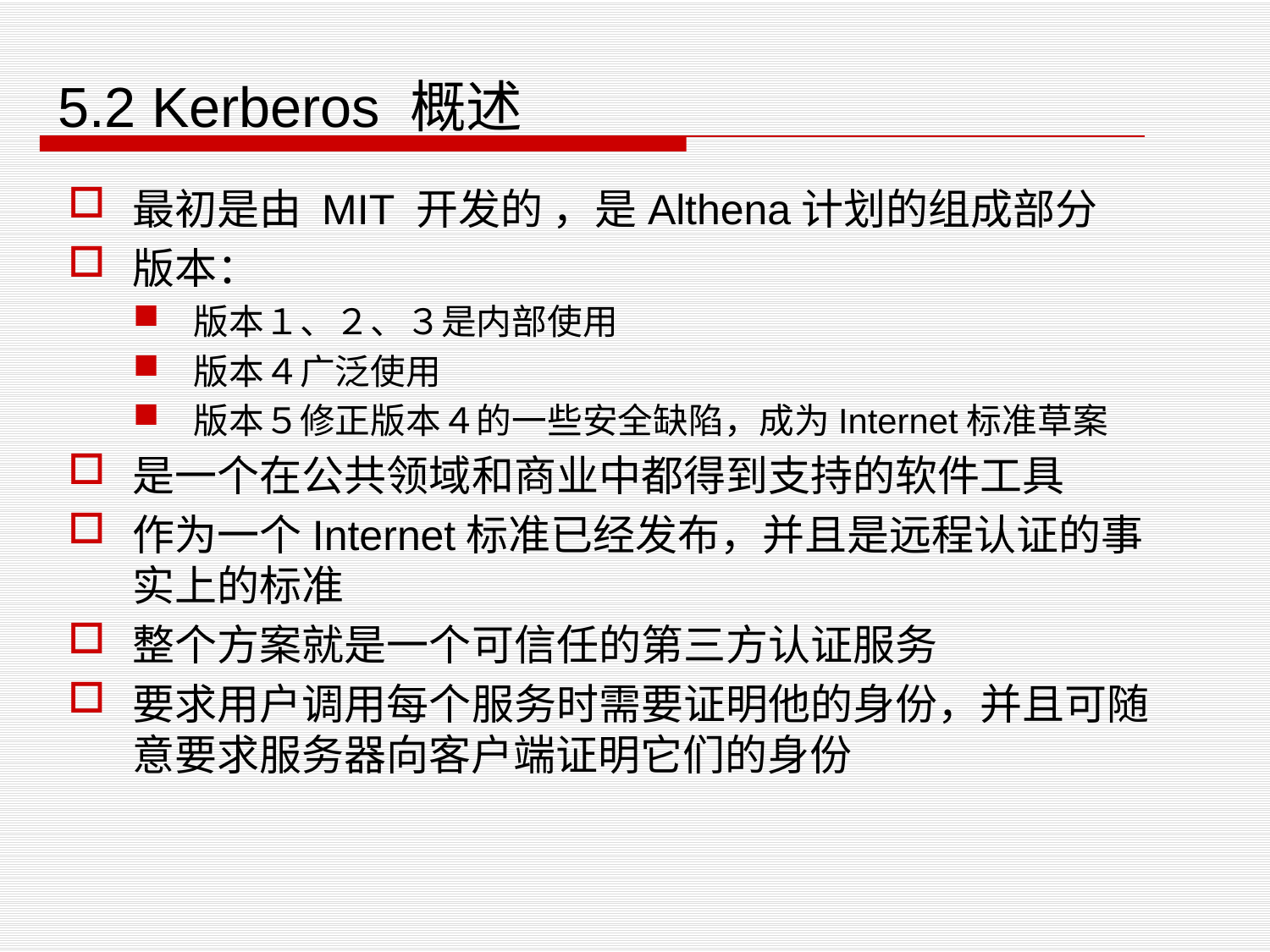

# 5.2 Kerberos 概述
最初是由 MIT 开发的 ，是Althena计划的组成部分
版本：
版本１、２、３是内部使用
版本４广泛使用
版本５修正版本４的一些安全缺陷，成为Internet标准草案
是一个在公共领域和商业中都得到支持的软件工具
作为一个Internet标准已经发布，并且是远程认证的事实上的标准
整个方案就是一个可信任的第三方认证服务
要求用户调用每个服务时需要证明他的身份，并且可随意要求服务器向客户端证明它们的身份